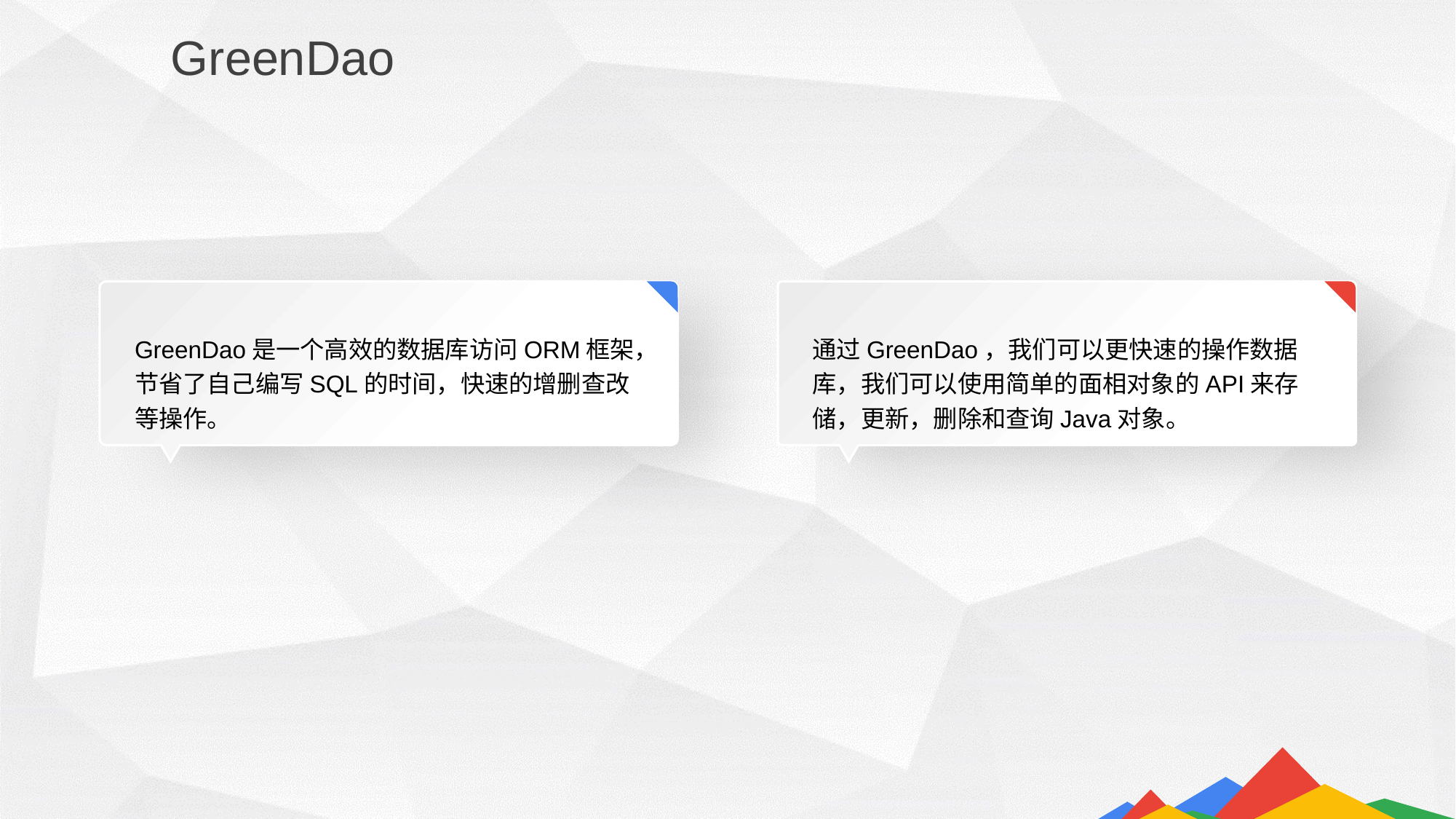

GreenDao

GreenDao是一个高效的数据库访问ORM框架，节省了自己编写SQL的时间，快速的增删查改等操作。
通过GreenDao，我们可以更快速的操作数据库，我们可以使用简单的面相对象的API来存储，更新，删除和查询Java对象。